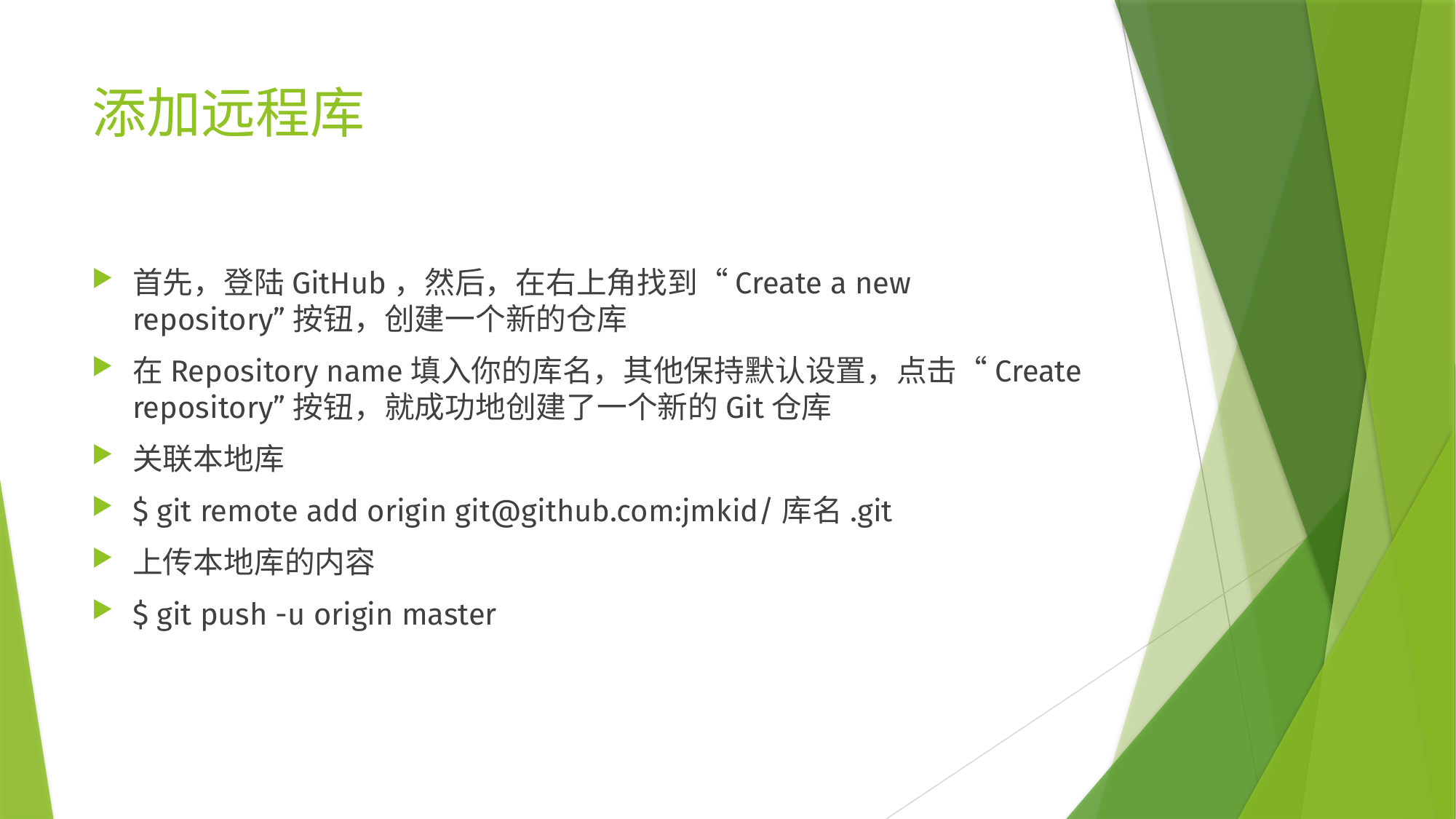

# 添加远程库
首先，登陆GitHub，然后，在右上角找到“Create a new repository”按钮，创建一个新的仓库
在Repository name填入你的库名，其他保持默认设置，点击“Create repository”按钮，就成功地创建了一个新的Git仓库
关联本地库
$ git remote add origin git@github.com:jmkid/库名.git
上传本地库的内容
$ git push -u origin master